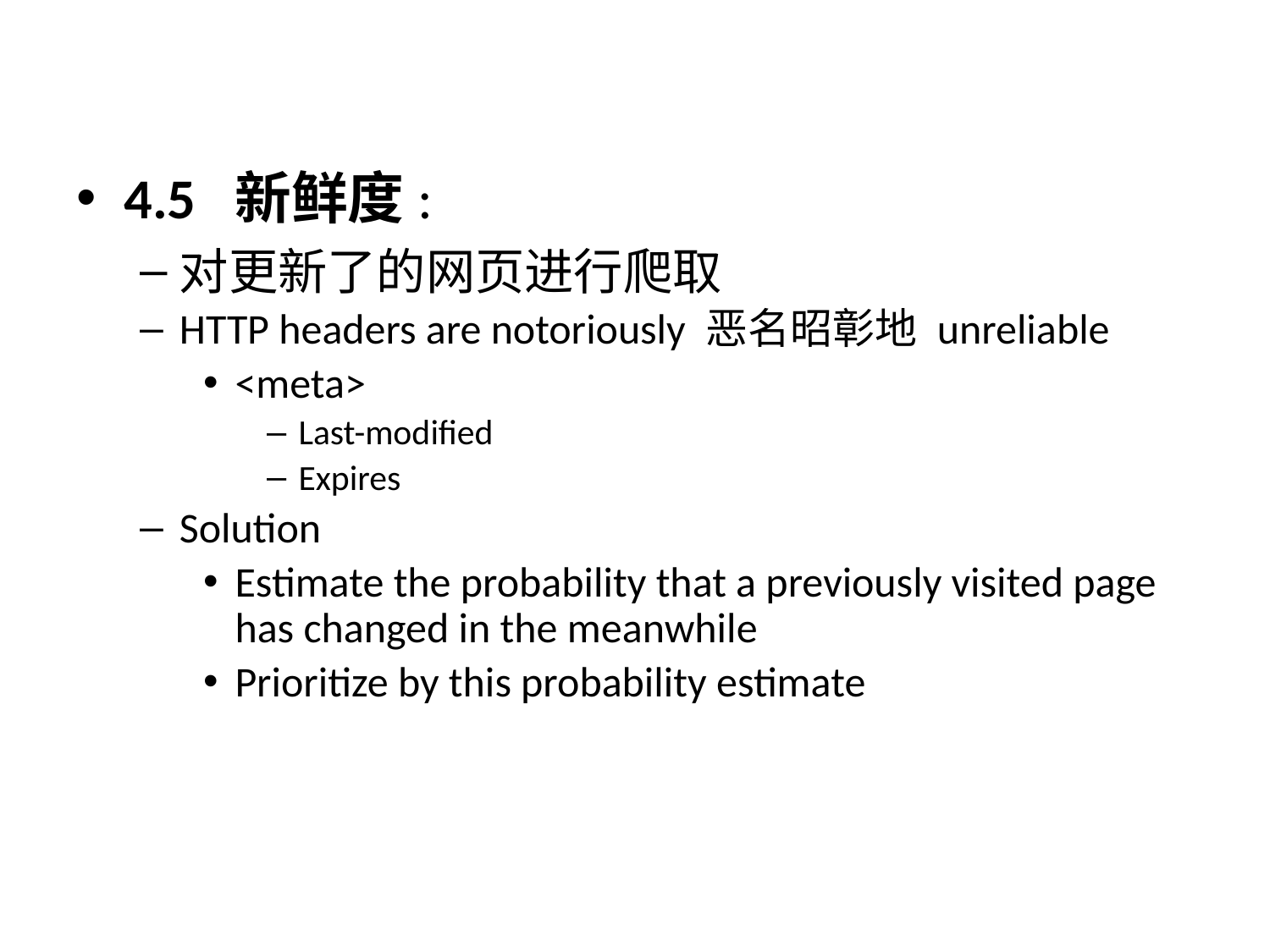

#
4.5  新鲜度:
对更新了的网页进行爬取
HTTP headers are notoriously 恶名昭彰地 unreliable
<meta>
Last-modified
Expires
Solution
Estimate the probability that a previously visited page has changed in the meanwhile
Prioritize by this probability estimate